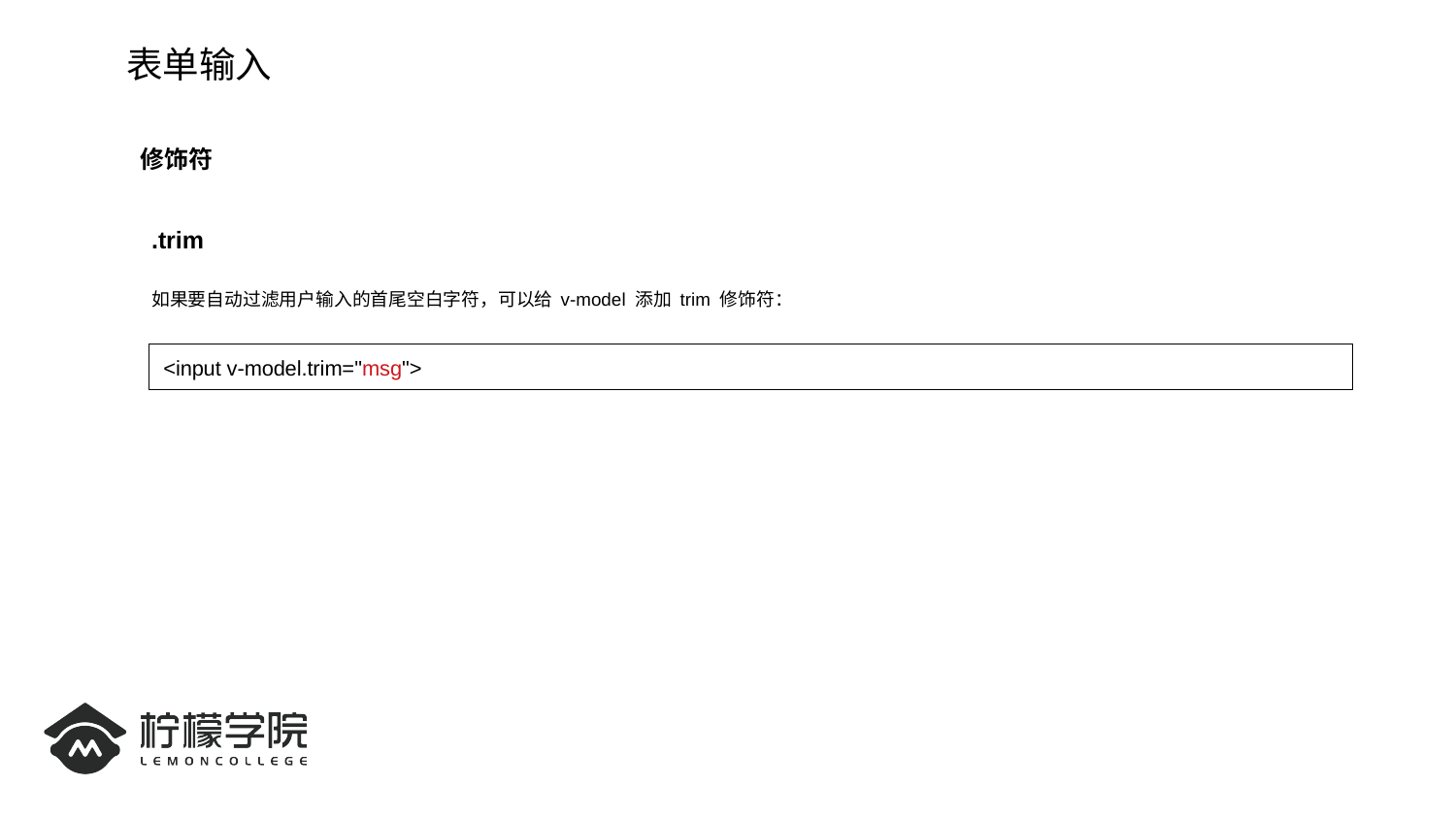

表单输入
修饰符
.trim
如果要自动过滤用户输入的首尾空白字符，可以给 v-model 添加 trim 修饰符：
<input v-model.trim="msg">